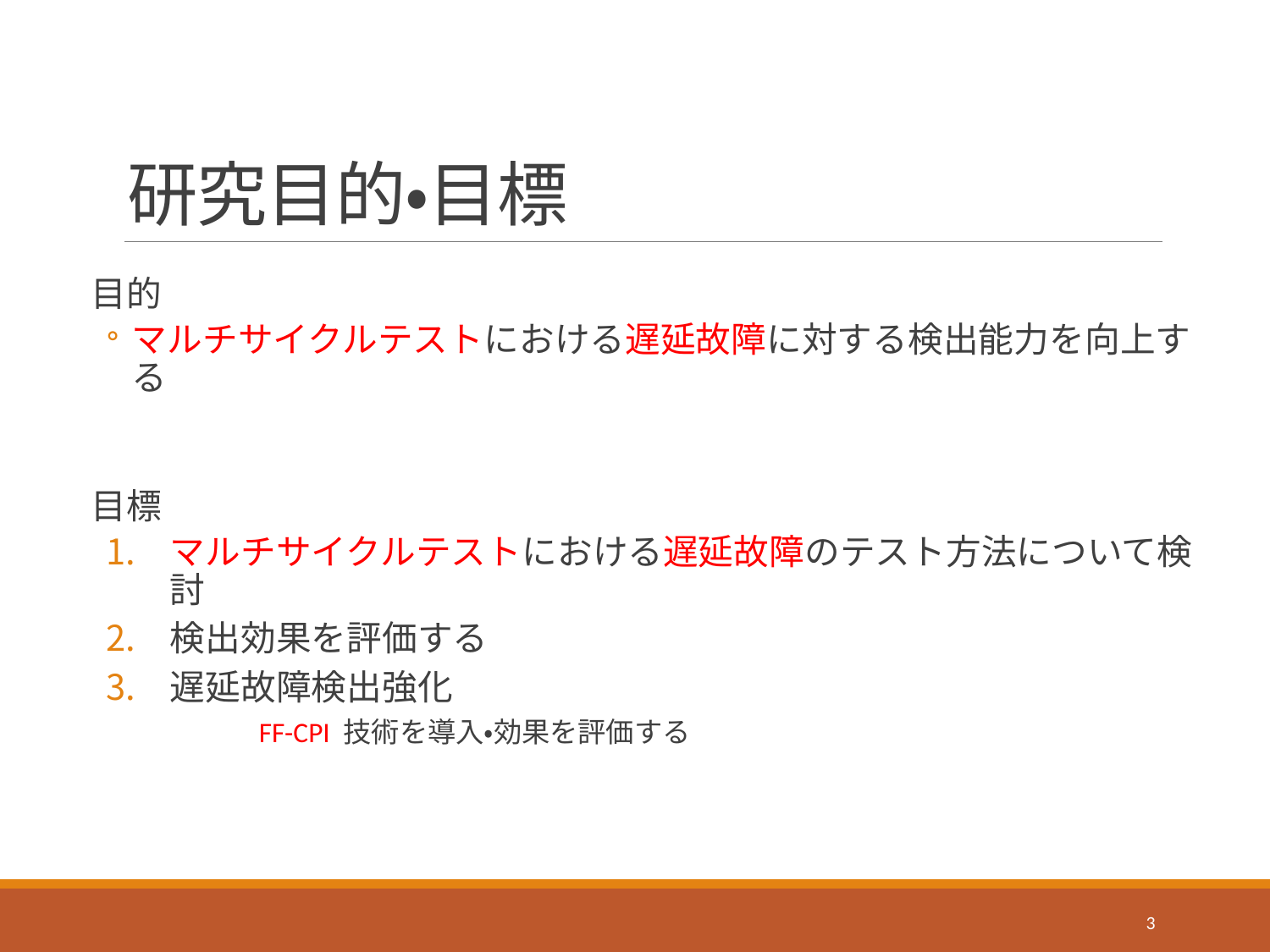

# 研究目的・目標
目的
マルチサイクルテストにおける遅延故障に対する検出能力を向上する

目標
マルチサイクルテストにおける遅延故障のテスト方法について検討
検出効果を評価する
遅延故障検出強化
	FF-CPI 技術を導入・効果を評価する
3